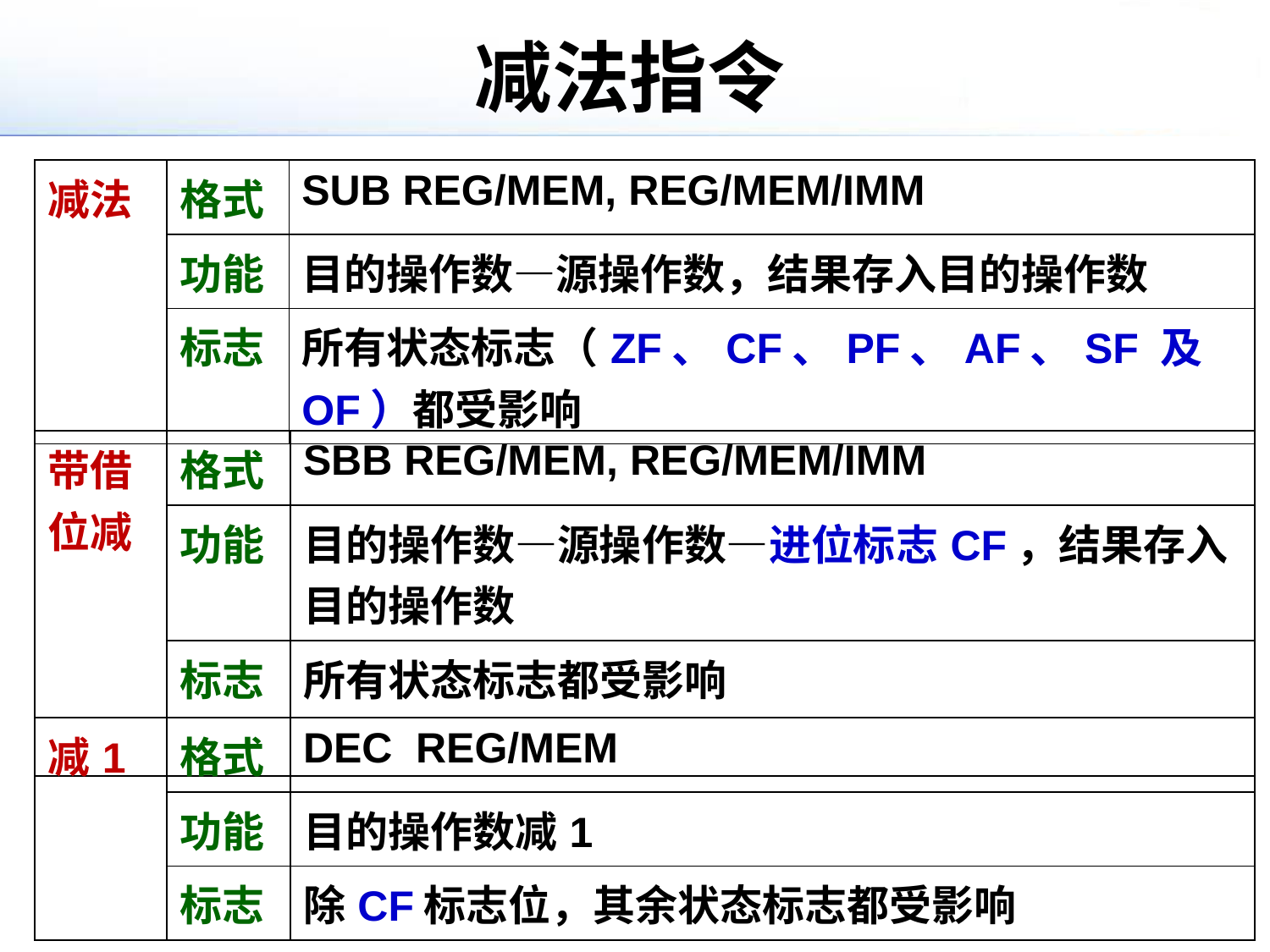

# 减法指令
| 减法 | 格式 | SUB REG/MEM, REG/MEM/IMM |
| --- | --- | --- |
|  | 功能 | 目的操作数—源操作数，结果存入目的操作数 |
|  | 标志 | 所有状态标志（ZF、CF、PF、AF、SF 及 OF）都受影响 |
| 带借位减 | 格式 | SBB REG/MEM, REG/MEM/IMM |
| --- | --- | --- |
|  | 功能 | 目的操作数—源操作数—进位标志CF，结果存入目的操作数 |
|  | 标志 | 所有状态标志都受影响 |
| 减1 | 格式 | DEC REG/MEM |
| --- | --- | --- |
|  | 功能 | 目的操作数减1 |
|  | 标志 | 除CF标志位，其余状态标志都受影响 |